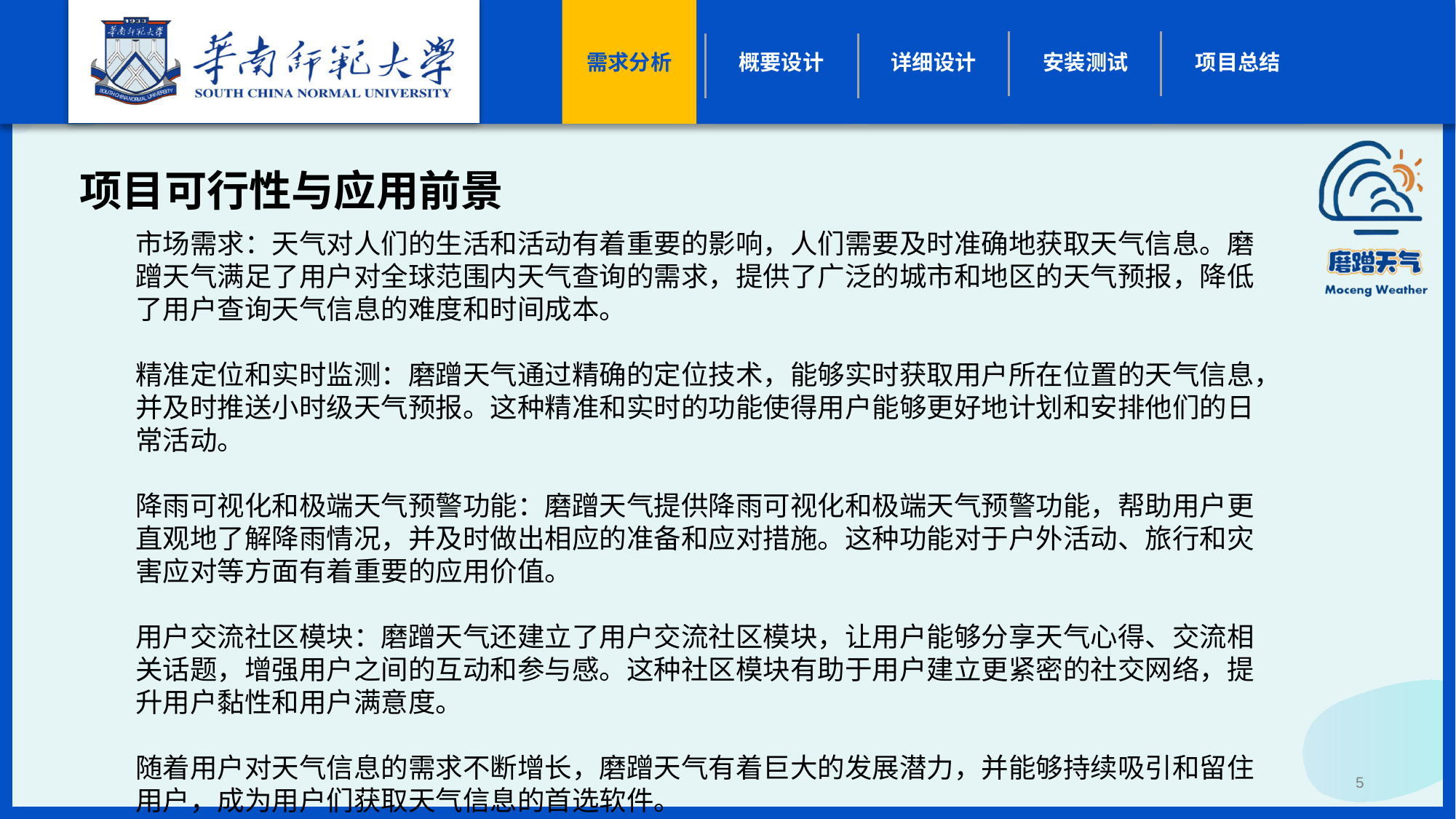

项目可行性与应用前景
市场需求：天气对人们的生活和活动有着重要的影响，人们需要及时准确地获取天气信息。磨蹭天气满足了用户对全球范围内天气查询的需求，提供了广泛的城市和地区的天气预报，降低了用户查询天气信息的难度和时间成本。

精准定位和实时监测：磨蹭天气通过精确的定位技术，能够实时获取用户所在位置的天气信息，并及时推送小时级天气预报。这种精准和实时的功能使得用户能够更好地计划和安排他们的日常活动。

降雨可视化和极端天气预警功能：磨蹭天气提供降雨可视化和极端天气预警功能，帮助用户更直观地了解降雨情况，并及时做出相应的准备和应对措施。这种功能对于户外活动、旅行和灾害应对等方面有着重要的应用价值。

用户交流社区模块：磨蹭天气还建立了用户交流社区模块，让用户能够分享天气心得、交流相关话题，增强用户之间的互动和参与感。这种社区模块有助于用户建立更紧密的社交网络，提升用户黏性和用户满意度。

随着用户对天气信息的需求不断增长，磨蹭天气有着巨大的发展潜力，并能够持续吸引和留住用户，成为用户们获取天气信息的首选软件。
5